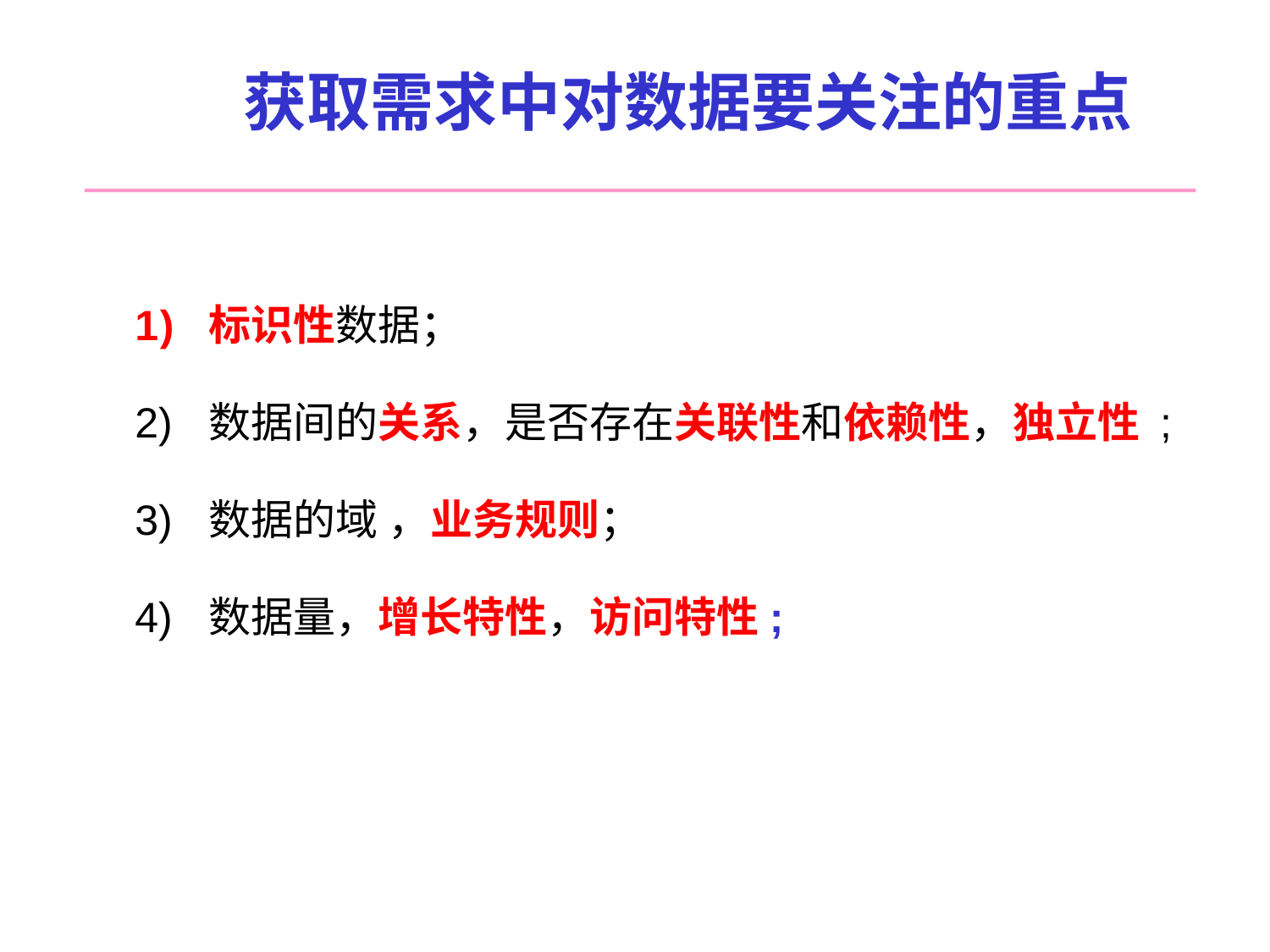

# 获取需求中对数据要关注的重点
标识性数据；
数据间的关系，是否存在关联性和依赖性，独立性 ;
数据的域 ，业务规则；
数据量，增长特性，访问特性;